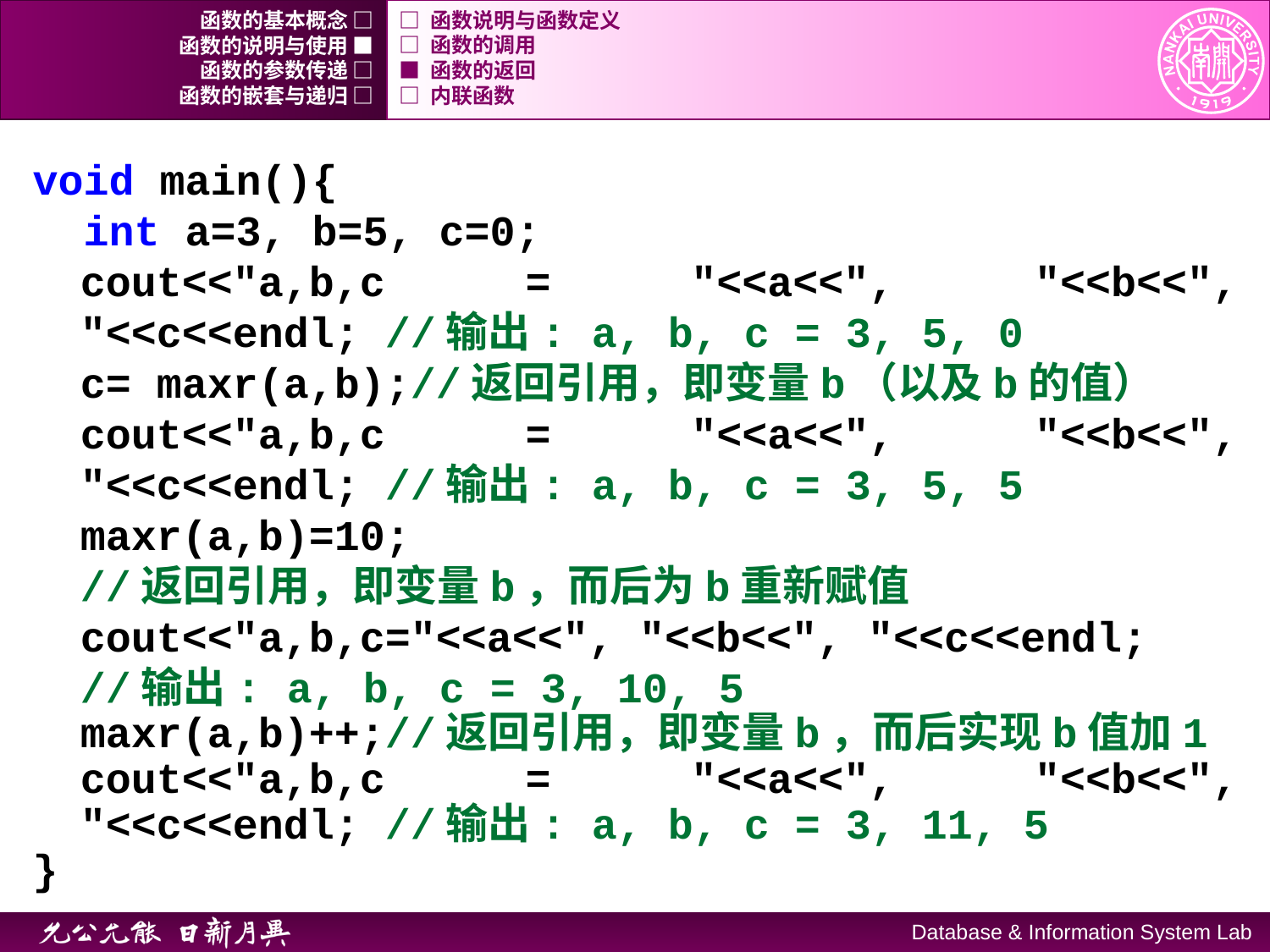

函数的基本概念 □
□ 函数说明与函数定义
函数的说明与使用 ■
□ 函数的调用
函数的参数传递 □
■ 函数的返回
函数的嵌套与递归 □
□ 内联函数
void main(){
  int a=3, b=5, c=0;
	cout<<"a,b,c = "<<a<<", "<<b<<", "<<c<<endl; //输出: a, b, c = 3, 5, 0
	c= maxr(a,b);//返回引用，即变量b（以及b的值）
	cout<<"a,b,c = "<<a<<", "<<b<<", "<<c<<endl; //输出: a, b, c = 3, 5, 5
	maxr(a,b)=10;
	//返回引用，即变量b，而后为b重新赋值
	cout<<"a,b,c="<<a<<", "<<b<<", "<<c<<endl;
	//输出: a, b, c = 3, 10, 5
 	maxr(a,b)++;//返回引用，即变量b，而后实现b值加1
	cout<<"a,b,c = "<<a<<", "<<b<<", "<<c<<endl; //输出: a, b, c = 3, 11, 5
}